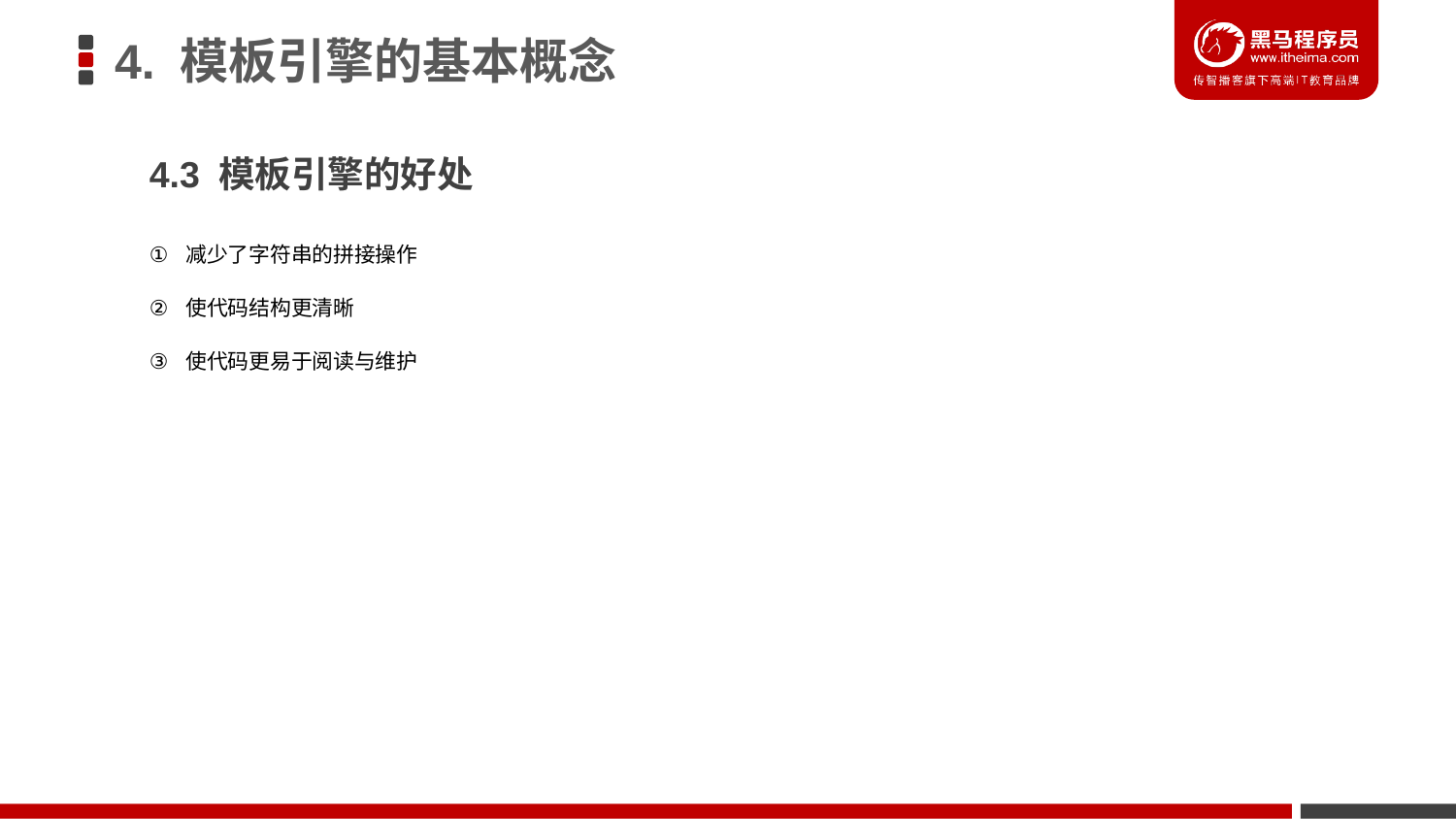

# 4. 模板引擎的基本概念
4.3 模板引擎的好处
减少了字符串的拼接操作
使代码结构更清晰
使代码更易于阅读与维护